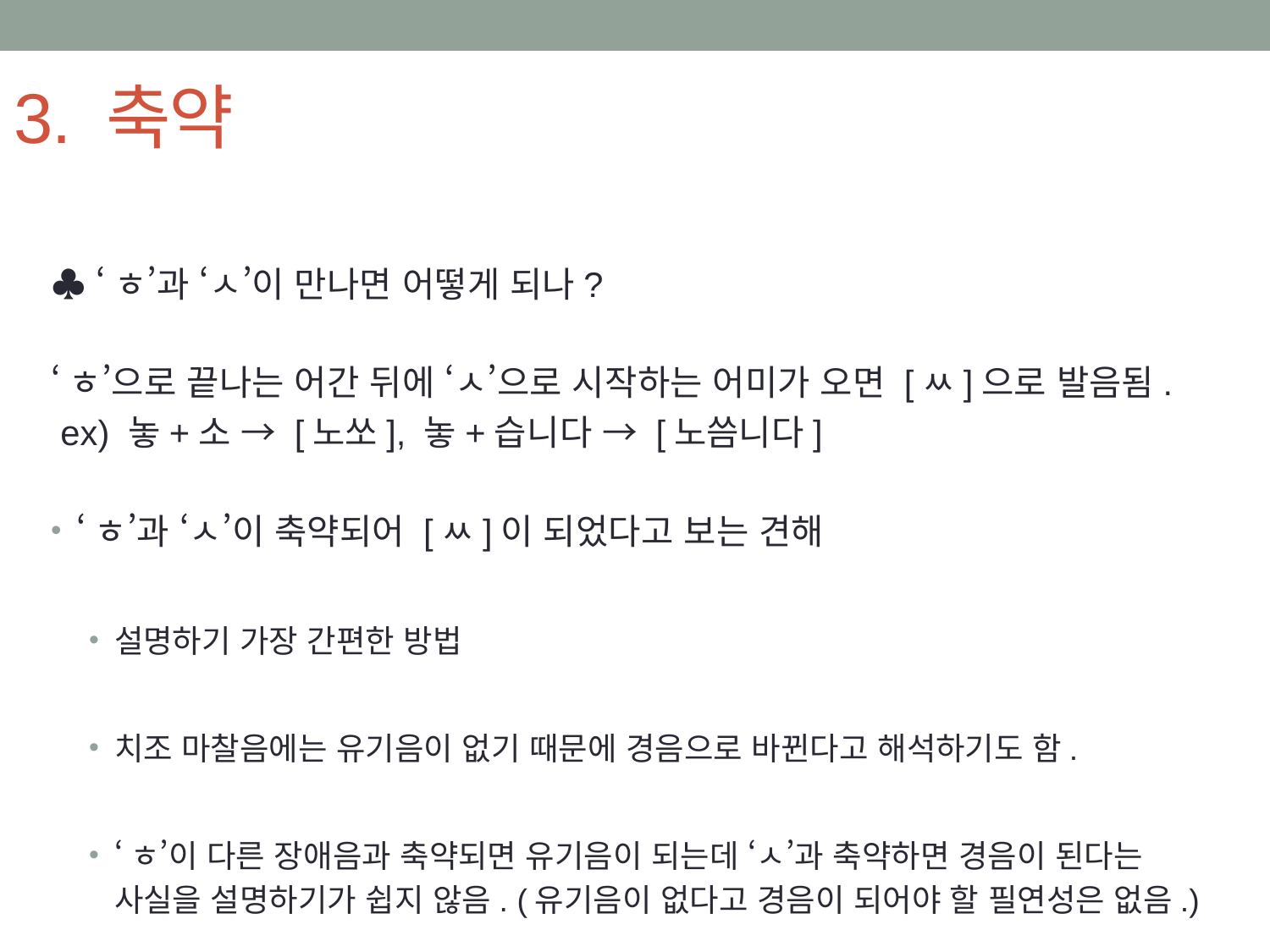

# 3. 축약

♣ ‘ㅎ’과 ‘ㅅ’이 만나면 어떻게 되나?

‘ㅎ’으로 끝나는 어간 뒤에 ‘ㅅ’으로 시작하는 어미가 오면 [ㅆ]으로 발음됨.
 ex) 놓+소 → [노쏘], 놓+습니다 → [노씀니다]

‘ㅎ’과 ‘ㅅ’이 축약되어 [ㅆ]이 되었다고 보는 견해

설명하기 가장 간편한 방법

치조 마찰음에는 유기음이 없기 때문에 경음으로 바뀐다고 해석하기도 함.

‘ㅎ’이 다른 장애음과 축약되면 유기음이 되는데 ‘ㅅ’과 축약하면 경음이 된다는
  사실을 설명하기가 쉽지 않음. (유기음이 없다고 경음이 되어야 할 필연성은 없음.)